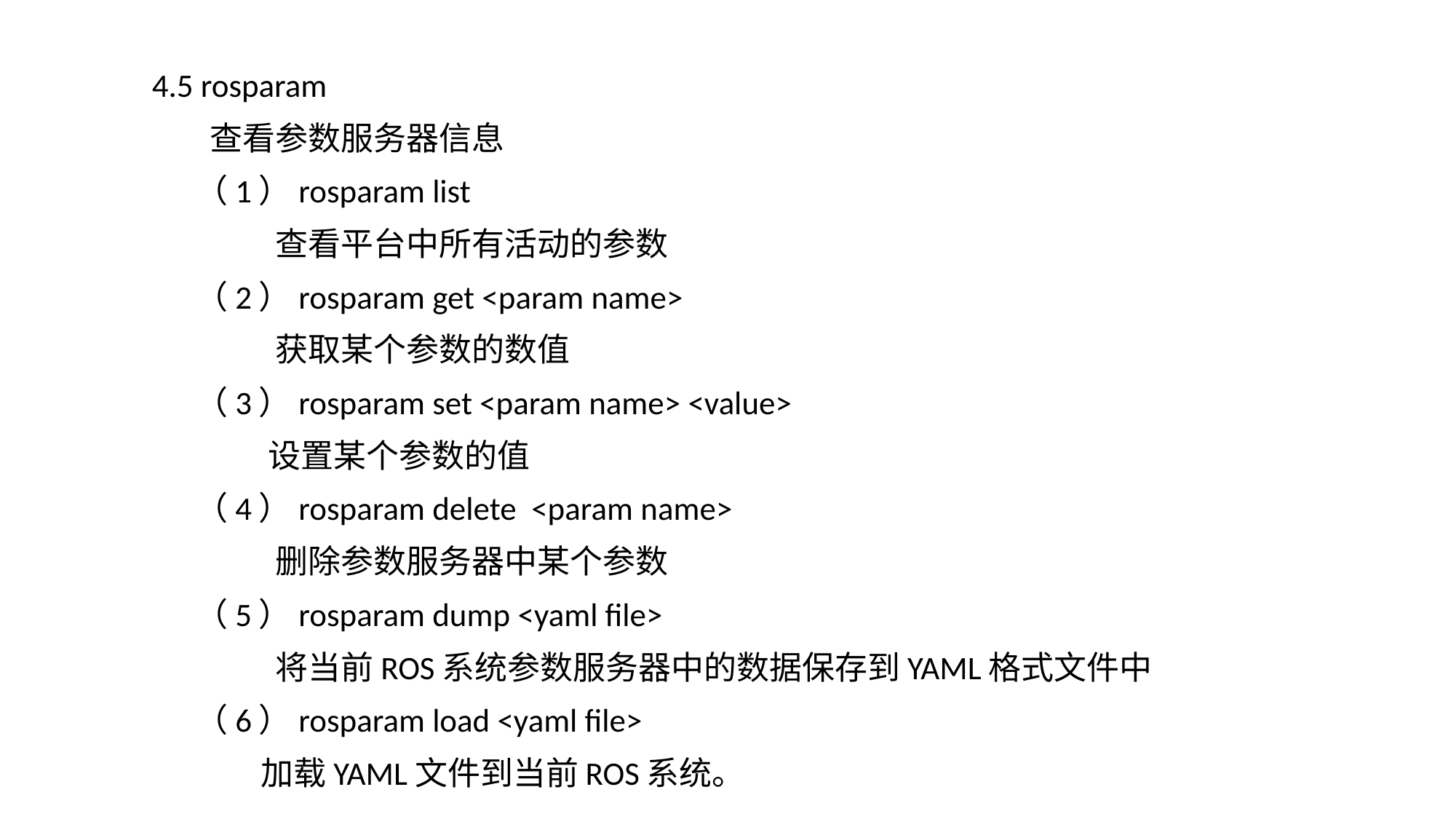

4.5 rosparam
       查看参数服务器信息
     （1）rosparam list
                查看平台中所有活动的参数
     （2）rosparam get <param name>
                获取某个参数的数值
     （3）rosparam set <param name> <value>
               设置某个参数的值
     （4）rosparam delete  <param name>
                删除参数服务器中某个参数
     （5）rosparam dump <yaml file>
                将当前ROS系统参数服务器中的数据保存到YAML格式文件中
     （6）rosparam load <yaml file>
              加载YAML文件到当前ROS系统。